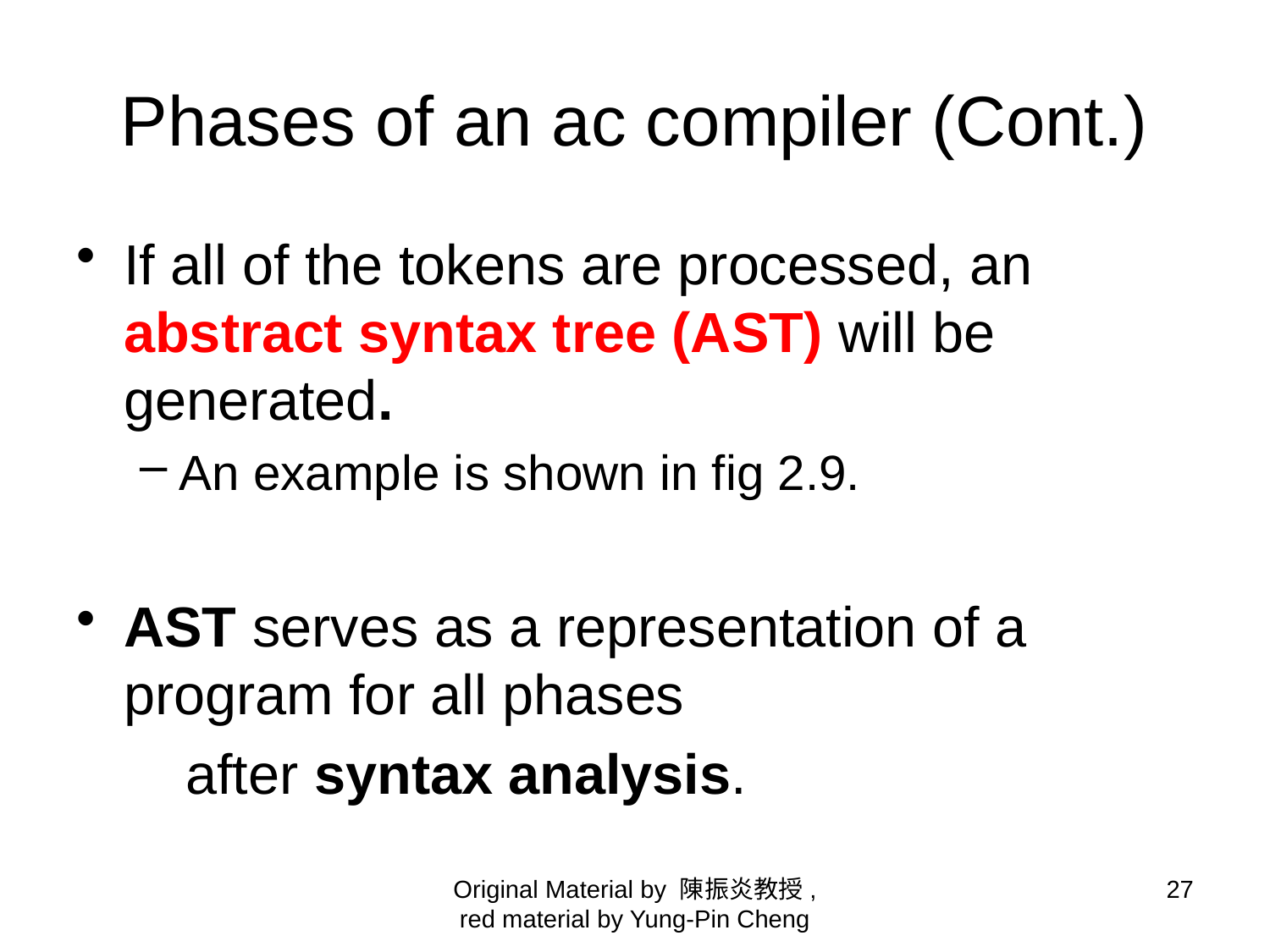

# Phases of an ac compiler (Cont.)
If all of the tokens are processed, an abstract syntax tree (AST) will be generated.
An example is shown in fig 2.9.

AST serves as a representation of a program for all phases
       after syntax analysis.

Original Material by 陳振炎教授, red material by Yung-Pin Cheng
27